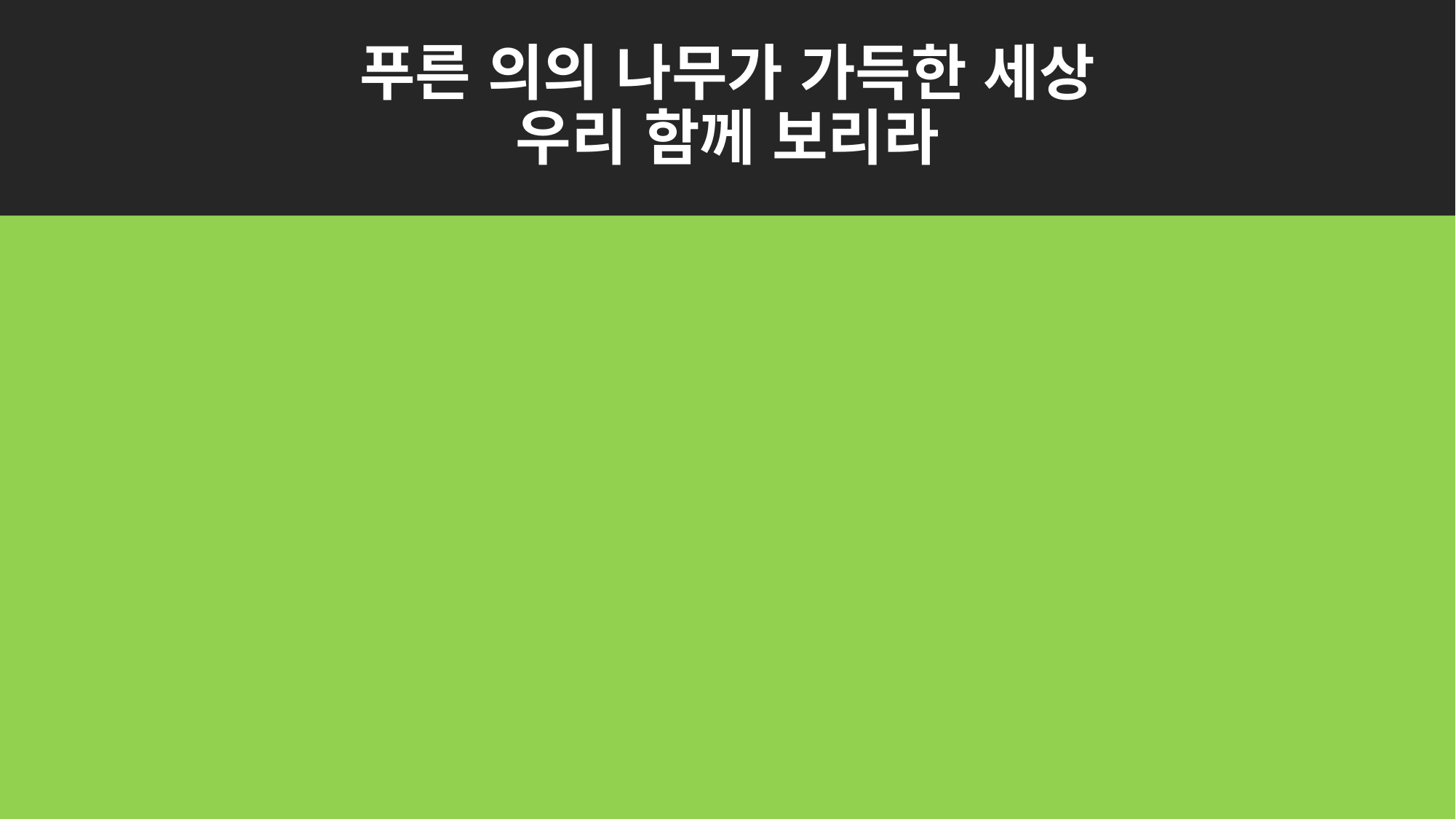

# 푸른 의의 나무가 가득한 세상 우리 함께 보리라